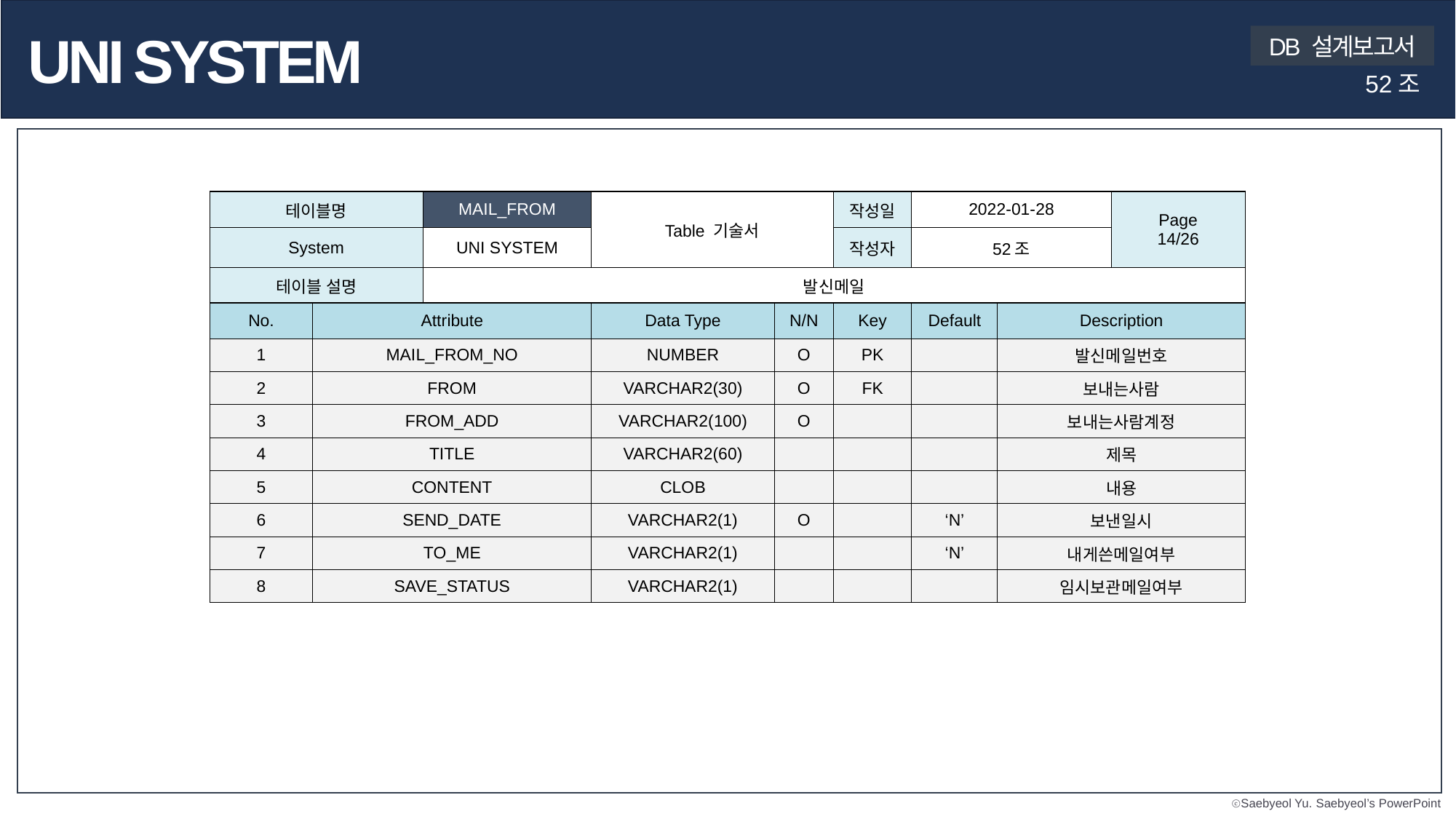

UNI SYSTEM
DB 설계보고서
52조

| 테이블명 |  | MAIL\_FROM | Table 기술서 |  | 작성일 | 2022-01-28 |  | Page 14/26 |
| --- | --- | --- | --- | --- | --- | --- | --- | --- |
| System |  | UNI SYSTEM |  |  | 작성자 | 52조 |  |  |
| 테이블 설명 |  | 발신메일 |  |  |  |  |  |  |
| No. | Attribute |  | Data Type | N/N | Key | Default | Description |  |
| 1 | MAIL\_FROM\_NO |  | NUMBER | O | PK |  | 발신메일번호 |  |
| 2 | FROM |  | VARCHAR2(30) | O | FK |  | 보내는사람 |  |
| 3 | FROM\_ADD |  | VARCHAR2(100) | O |  |  | 보내는사람계정 |  |
| 4 | TITLE |  | VARCHAR2(60) |  |  |  | 제목 |  |
| 5 | CONTENT |  | CLOB |  |  |  | 내용 |  |
| 6 | SEND\_DATE |  | VARCHAR2(1) | O |  | ‘N’ | 보낸일시 |  |
| 7 | TO\_ME |  | VARCHAR2(1) |  |  | ‘N’ | 내게쓴메일여부 |  |
| 8 | SAVE\_STATUS |  | VARCHAR2(1) |  |  |  | 임시보관메일여부 |  |